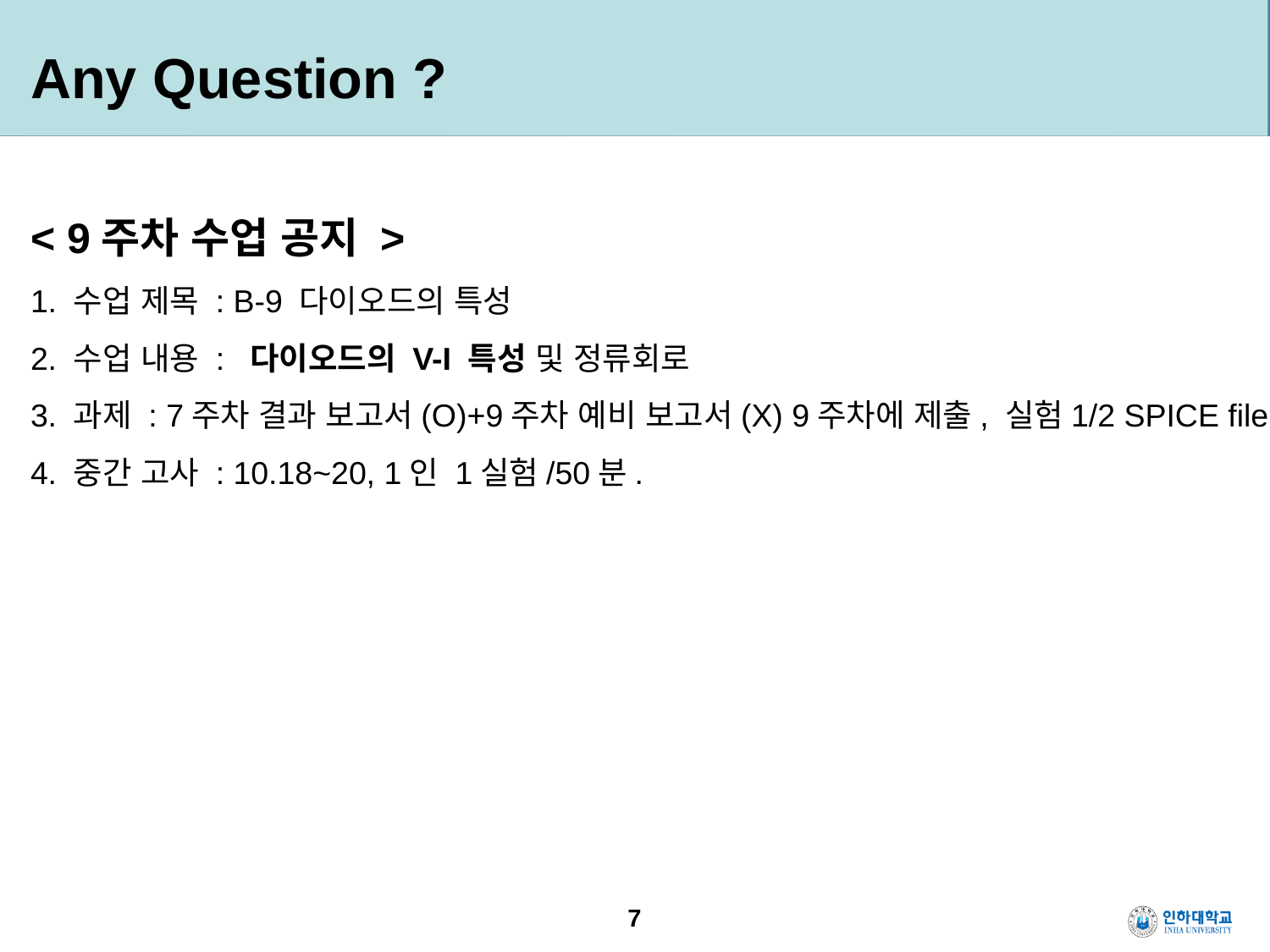

Any Question ?

< 9주차 수업 공지 >
1. 수업 제목 : B-9 다이오드의 특성
2. 수업 내용 :  다이오드의 V-I 특성 및 정류회로
3. 과제 : 7주차 결과 보고서(O)+9주차 예비 보고서(X) 9주차에 제출, 실험1/2 SPICE file.
4. 중간 고사 : 10.18~20, 1인 1실험/50분.
7